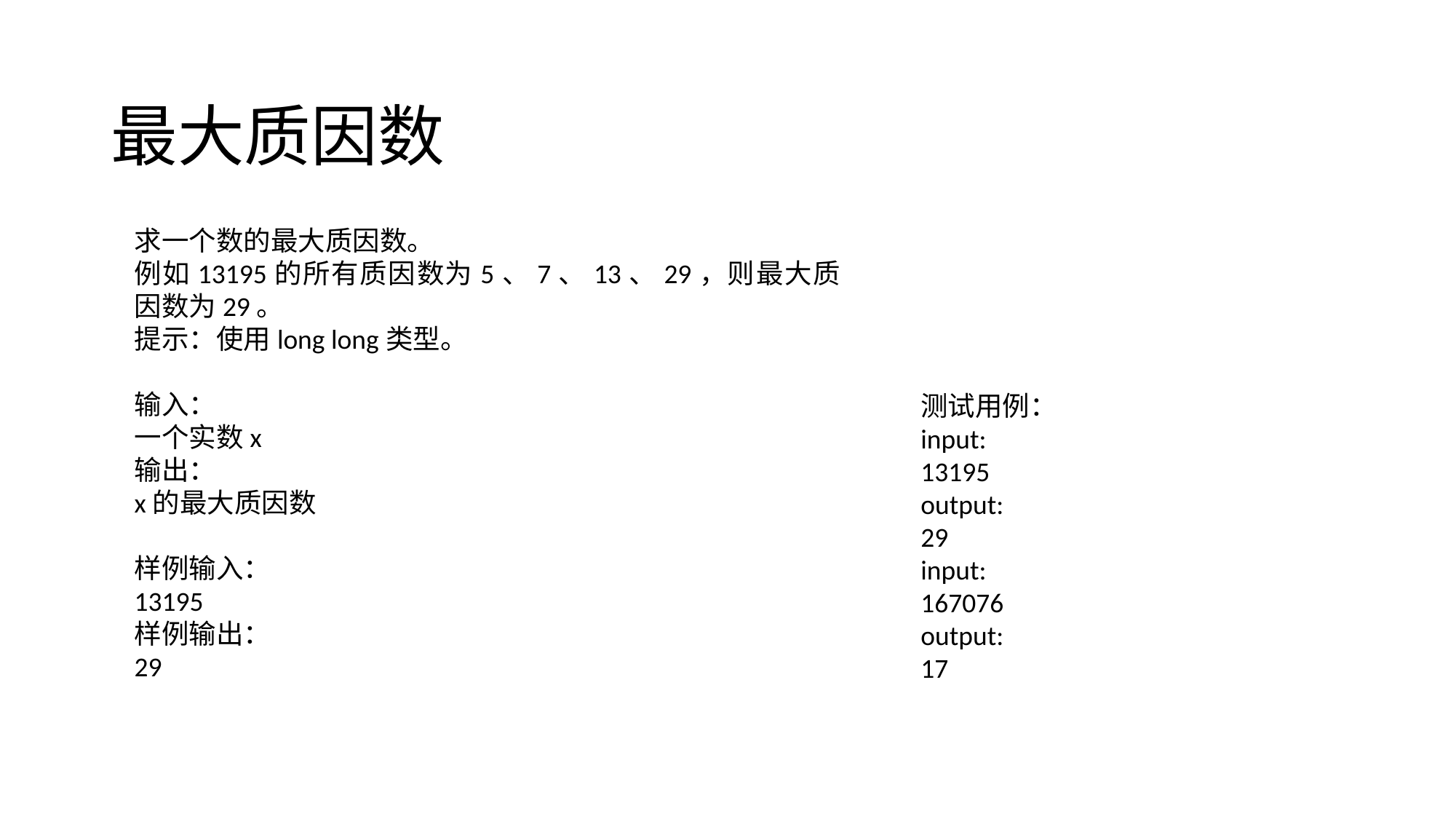

最大质因数
求一个数的最大质因数。
例如13195的所有质因数为5、7、13、29，则最大质因数为29。
提示：使用long long类型。

输入：
一个实数x
输出：
x的最大质因数

样例输入：
13195
样例输出：
29
测试用例：
input:
13195
output:
29
input:
167076
output:
17